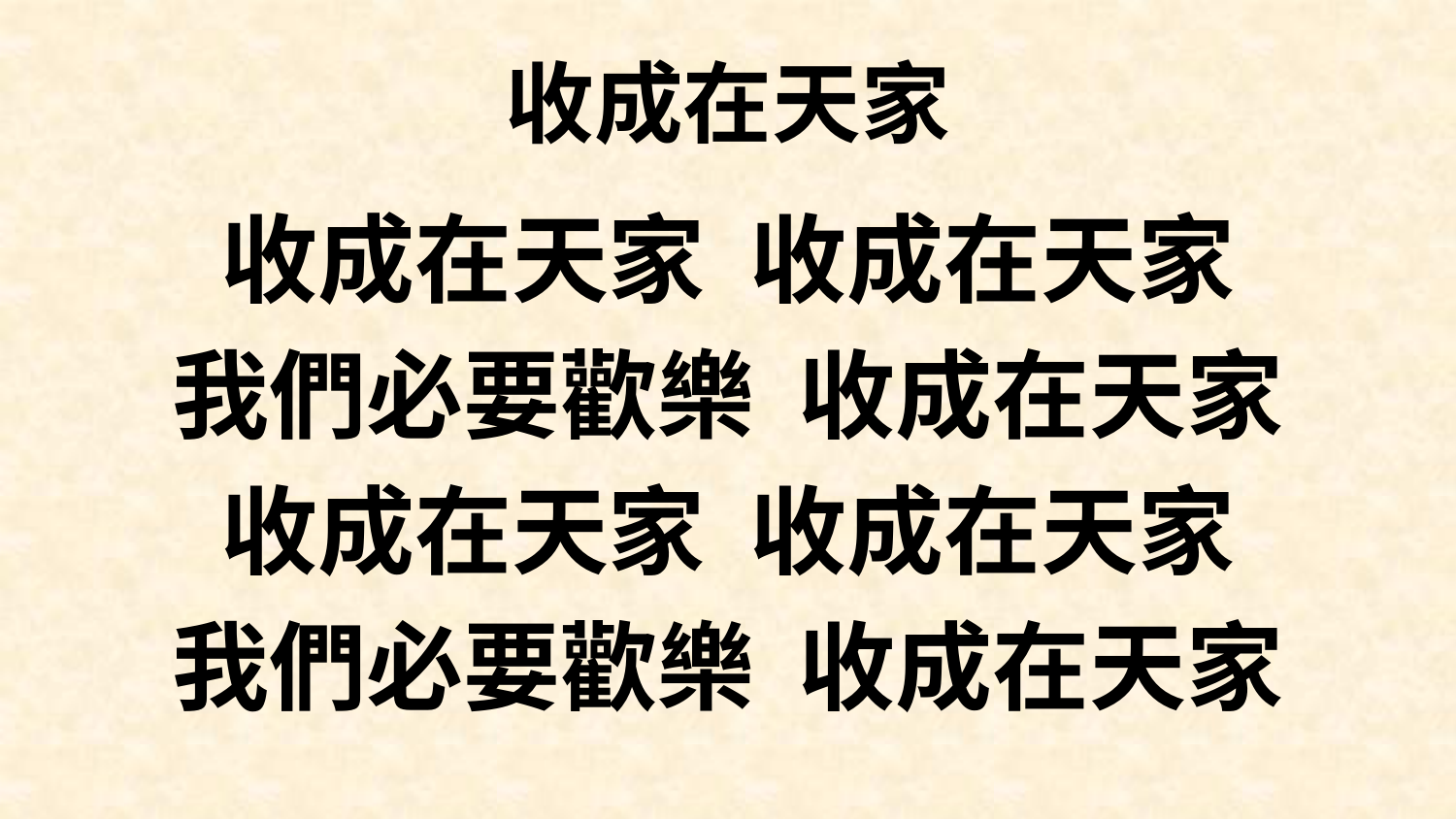

# 收成在天家
收成在天家  收成在天家
我們必要歡樂  收成在天家
收成在天家  收成在天家
我們必要歡樂  收成在天家